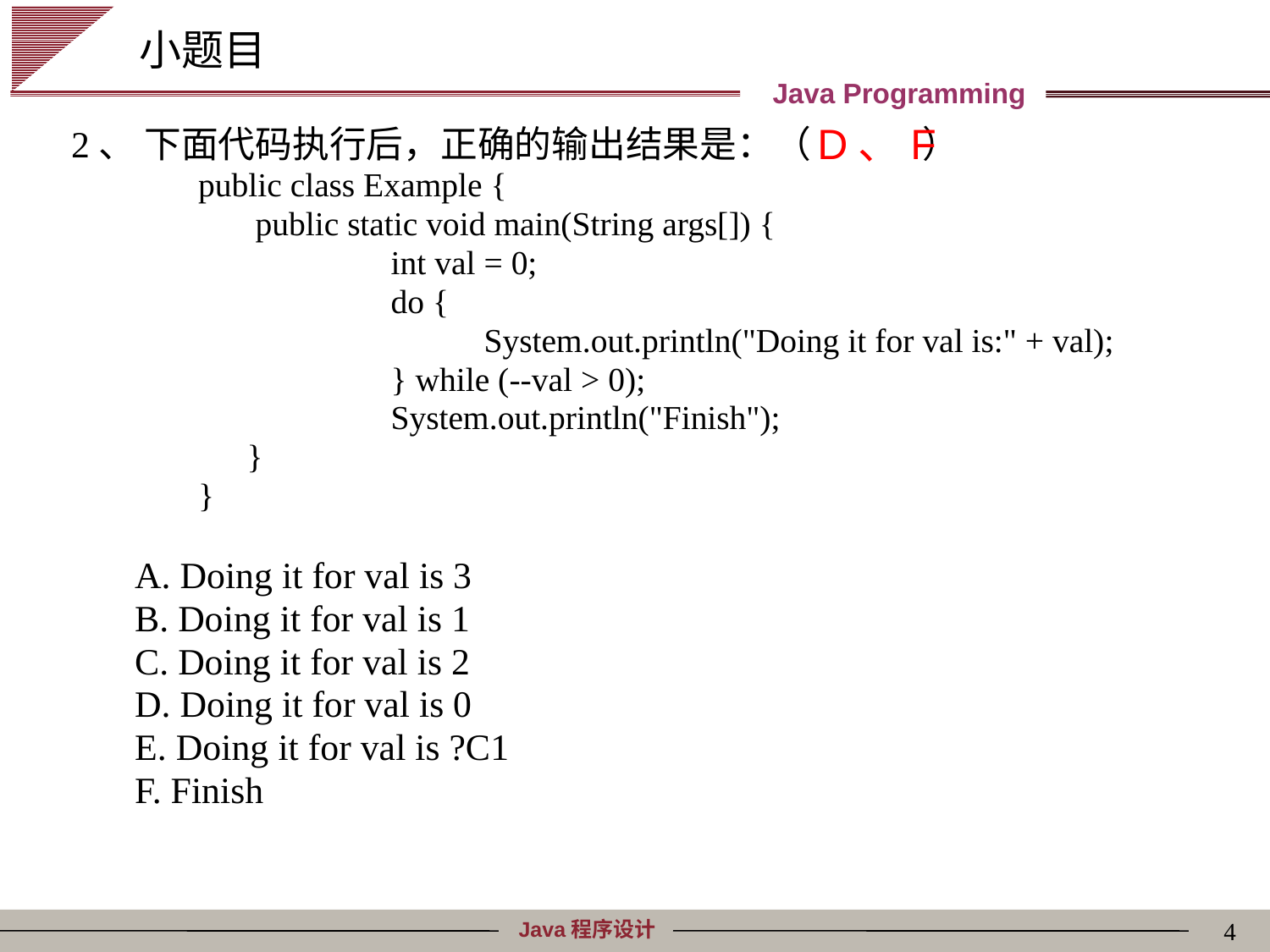

小题目
D、F
2、 下面代码执行后，正确的输出结果是：（　         ）
public class Example {
	   public static void main(String args[]) {
		    int val = 0;
		    do {
			System.out.println("Doing it for val is:" + val);
		    } while (--val > 0);
		    System.out.println("Finish");
	  }
}

A. Doing it for val is 3
B. Doing it for val is 1
C. Doing it for val is 2
D. Doing it for val is 0
E. Doing it for val is ?C1
F. Finish